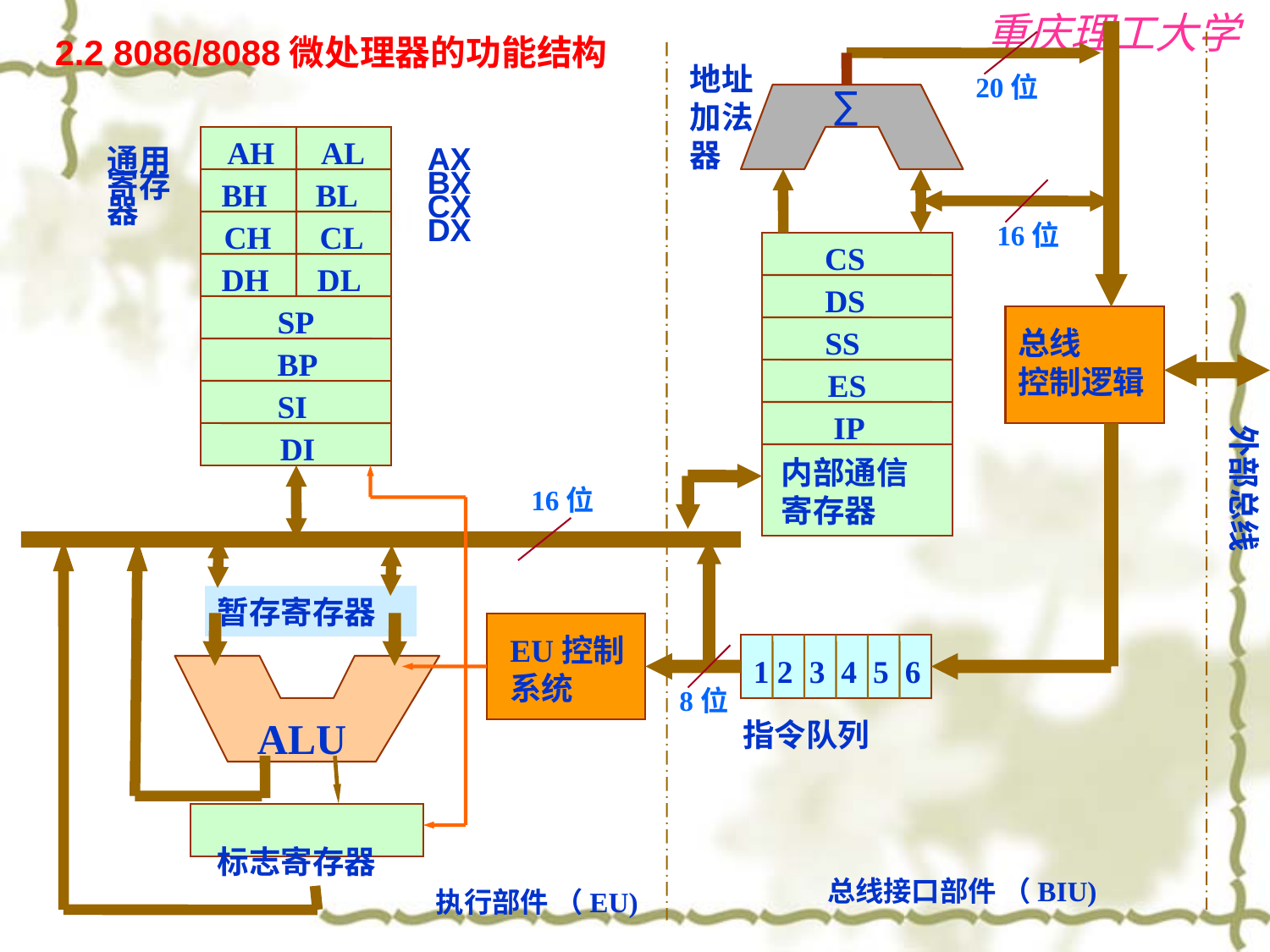

2.2 8086/8088微处理器的功能结构

地址加法器

20位
∑

   AH      AL

通用
寄存
器
AX
BX
CX
DX

 BH      BL

CH      CL
16位

 CS

 DH      DL

 DS

    SP

 SS
总线
控制逻辑

    BP

    ES

    SI

      IP
外部总线

   DI

内部通信
寄存器

16位

暂存寄存器

EU控制系统

1 2  3  4  5  6

8位
ALU
指令队列

标志寄存器
总线接口部件 （BIU)
执行部件 （EU)